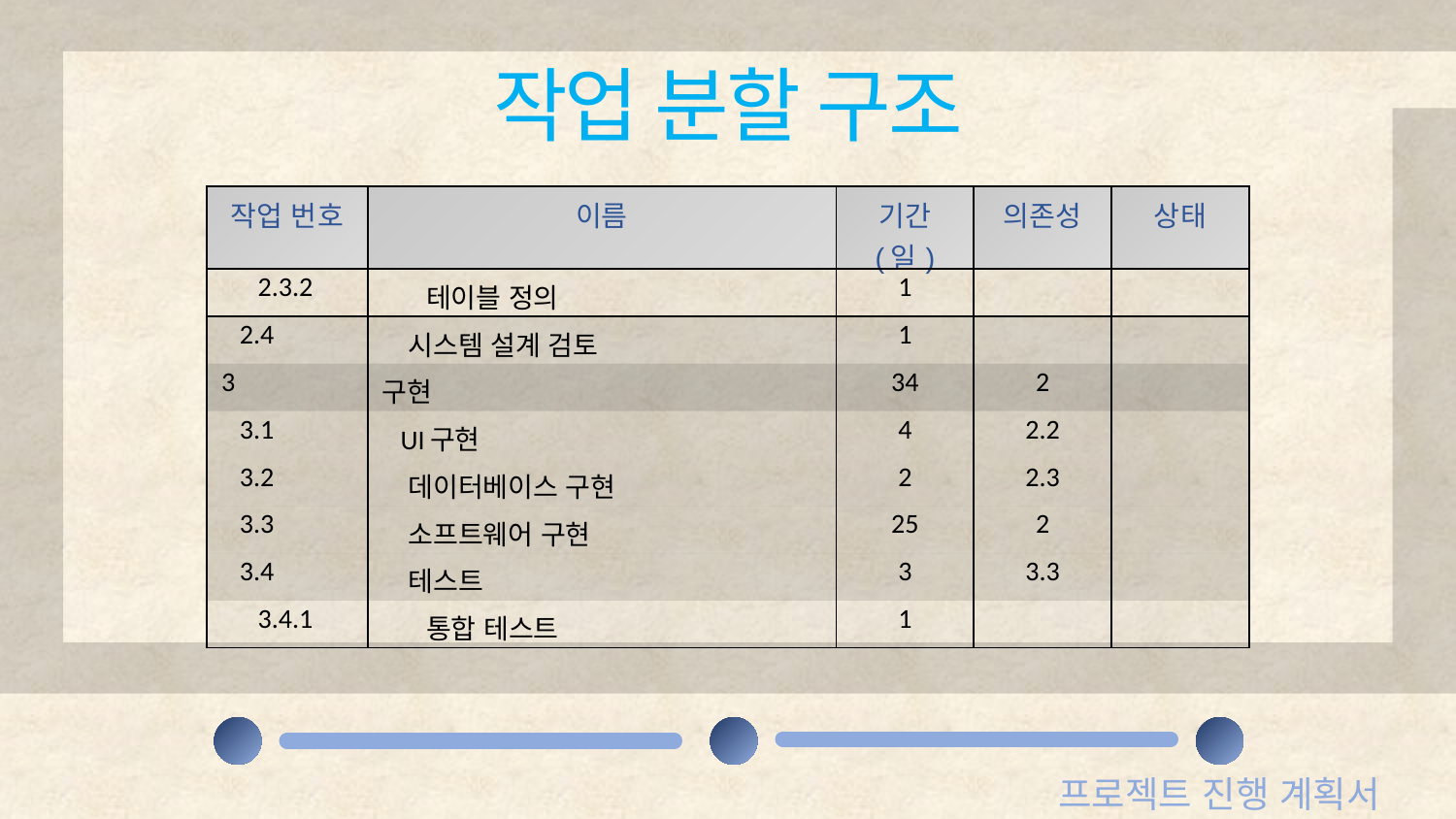

작업 분할 구조
| 작업 번호 | 이름 | 기간 (일) | 의존성 | 상태 |
| --- | --- | --- | --- | --- |
| 2.3.2 | 테이블 정의 | 1 |  |  |
| 2.4 | 시스템 설계 검토 | 1 |  |  |
| 3 | 구현 | 34 | 2 |  |
| 3.1 | UI구현 | 4 | 2.2 |  |
| 3.2 | 데이터베이스 구현 | 2 | 2.3 |  |
| 3.3 | 소프트웨어 구현 | 25 | 2 |  |
| 3.4 | 테스트 | 3 | 3.3 |  |
| 3.4.1 | 통합 테스트 | 1 |  |  |

프로젝트 진행 계획서